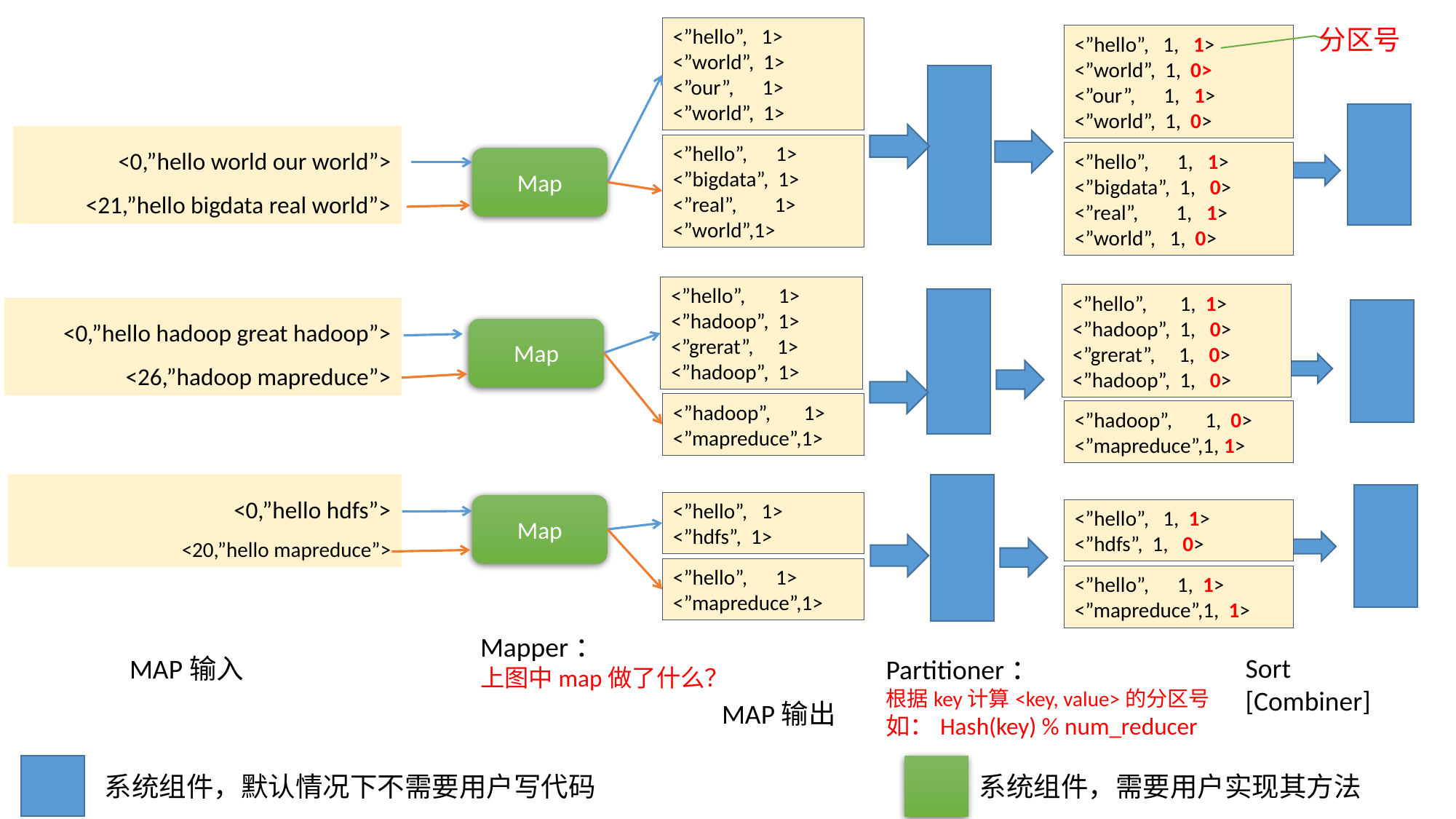

分区号
<”hello”,   1>
<”world”,  1>
<”our”,      1>
<”world”,  1>
<”hello”,   1,   1>
<”world”,  1,  0>
<”our”,      1,   1>
<”world”,  1,  0>

<0,”hello world our world”>
<21,”hello bigdata real world”>

<”hello”,      1>
<”bigdata”,  1>
<”real”,        1>
<”world”,1>
<”hello”,      1,   1>
<”bigdata”,  1,   0>
<”real”,        1,   1>
<”world”,   1,  0>
Map

<”hello”,       1>
<”hadoop”,  1>
<”grerat”,     1>
<”hadoop”,  1>
<”hello”,       1,  1>
<”hadoop”,  1,   0>
<”grerat”,     1,   0>
<”hadoop”,  1,   0>

<0,”hello hadoop great hadoop”>
<26,”hadoop mapreduce”>

Map

<”hadoop”,       1>
<”mapreduce”,1>
<”hadoop”,       1,  0>
<”mapreduce”,1, 1>
<0,”hello hdfs”>
<20,”hello mapreduce”>

<”hello”,   1>
<”hdfs”,  1>
Map
<”hello”,   1,  1>
<”hdfs”,  1,   0>

<”hello”,      1>
<”mapreduce”,1>
<”hello”,      1,  1>
<”mapreduce”,1,  1>
Mapper：
上图中map做了什么？
Sort  [Combiner]
MAP输入
Partitioner：
根据key计算<key, value>的分区号
如：Hash(key) % num_reducer
MAP输出

系统组件，默认情况下不需要用户写代码
系统组件，需要用户实现其方法